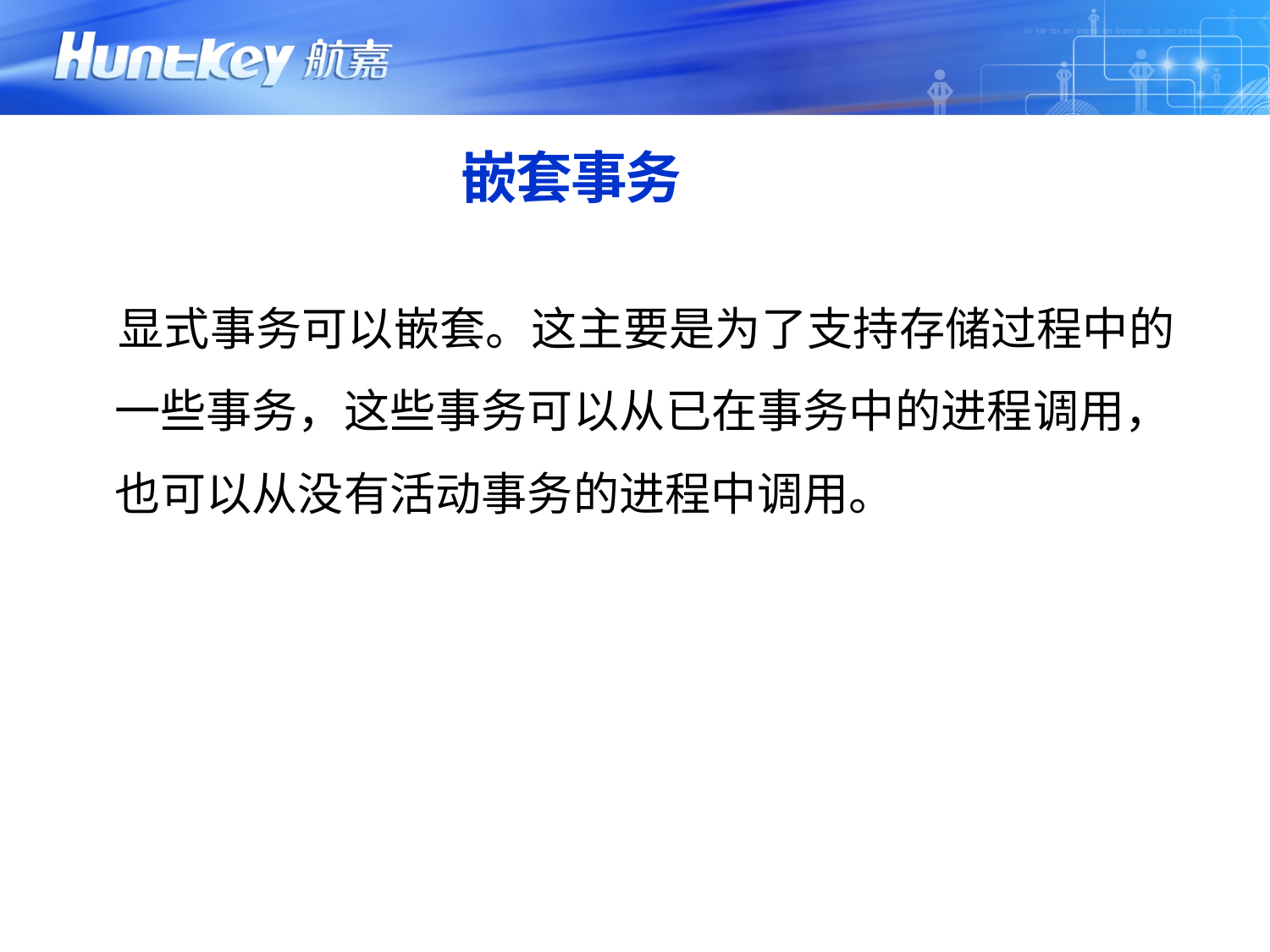

# 嵌套事务
   显式事务可以嵌套。这主要是为了支持存储过程中的一些事务，这些事务可以从已在事务中的进程调用，也可以从没有活动事务的进程中调用。